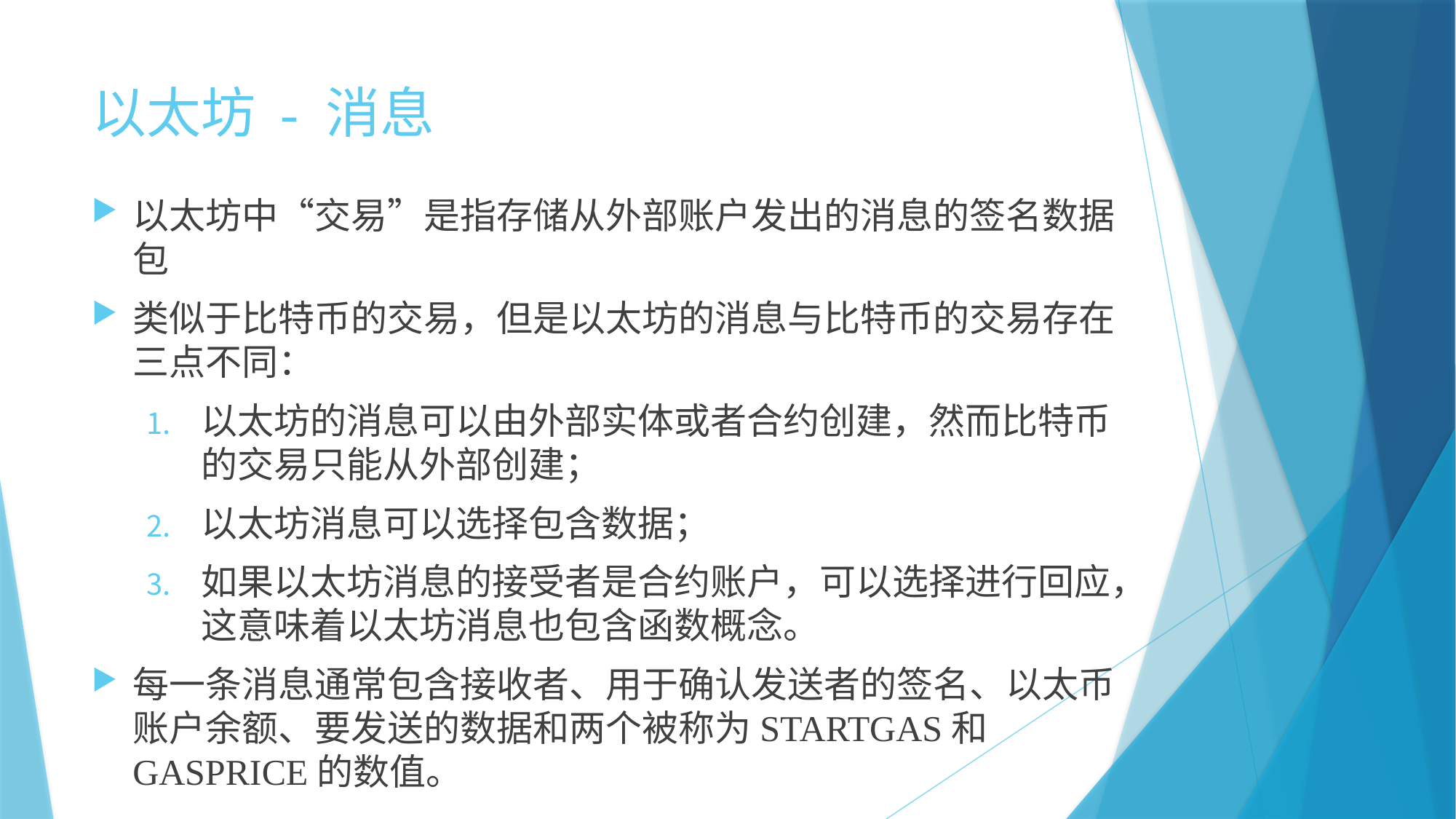

# 以太坊 - 消息
以太坊中“交易”是指存储从外部账户发出的消息的签名数据包
类似于比特币的交易，但是以太坊的消息与比特币的交易存在三点不同：
以太坊的消息可以由外部实体或者合约创建，然而比特币的交易只能从外部创建；
以太坊消息可以选择包含数据；
如果以太坊消息的接受者是合约账户，可以选择进行回应，这意味着以太坊消息也包含函数概念。
每一条消息通常包含接收者、用于确认发送者的签名、以太币账户余额、要发送的数据和两个被称为STARTGAS和GASPRICE的数值。